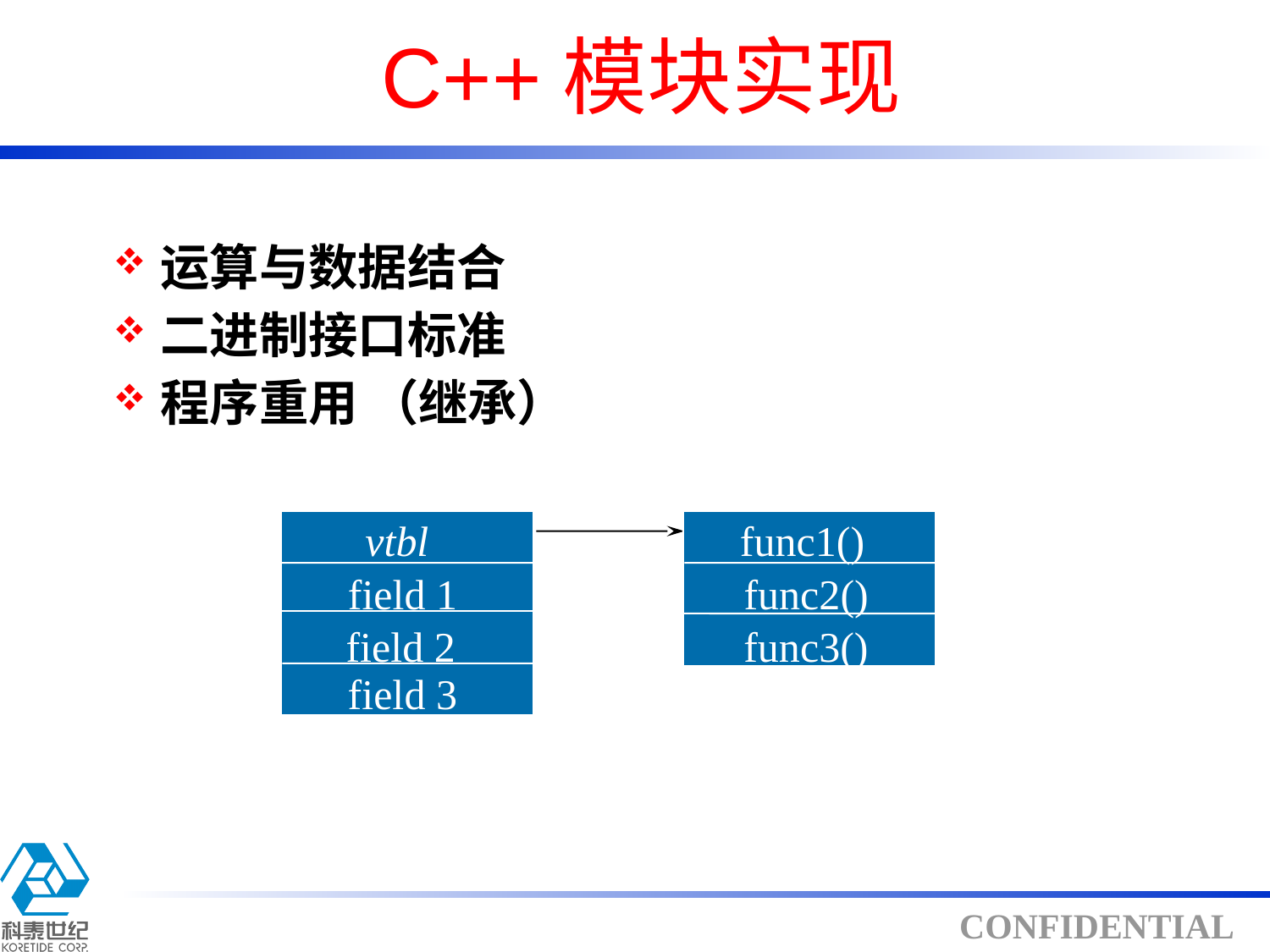

# C++模块实现
运算与数据结合
二进制接口标准
程序重用 （继承）
vtbl
func1()

field 1
func2()

field 2

func3()
field 3

bar()